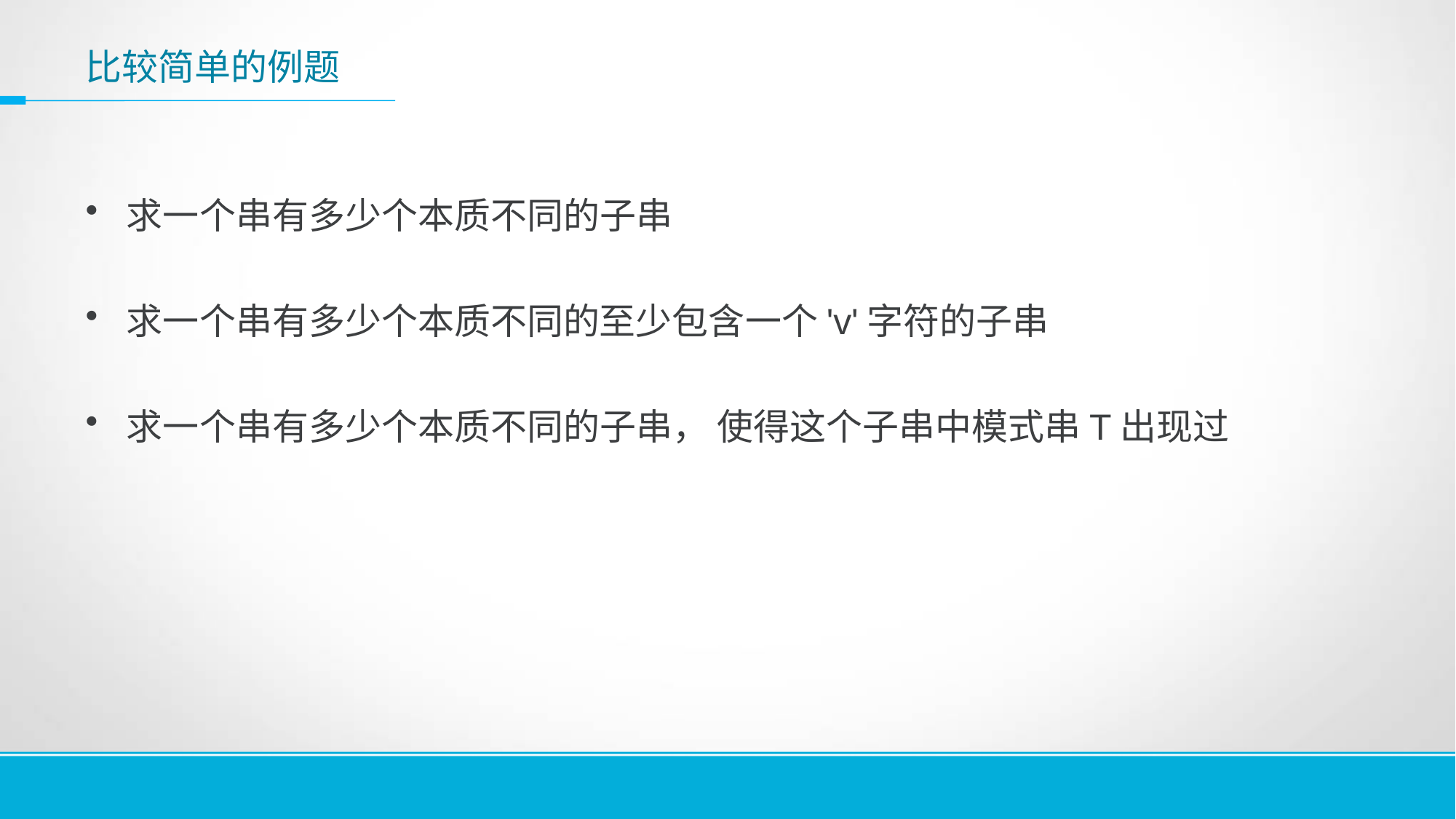

# 比较简单的例题

求一个串有多少个本质不同的子串

求一个串有多少个本质不同的至少包含一个'v'字符的子串

求一个串有多少个本质不同的子串， 使得这个子串中模式串T出现过